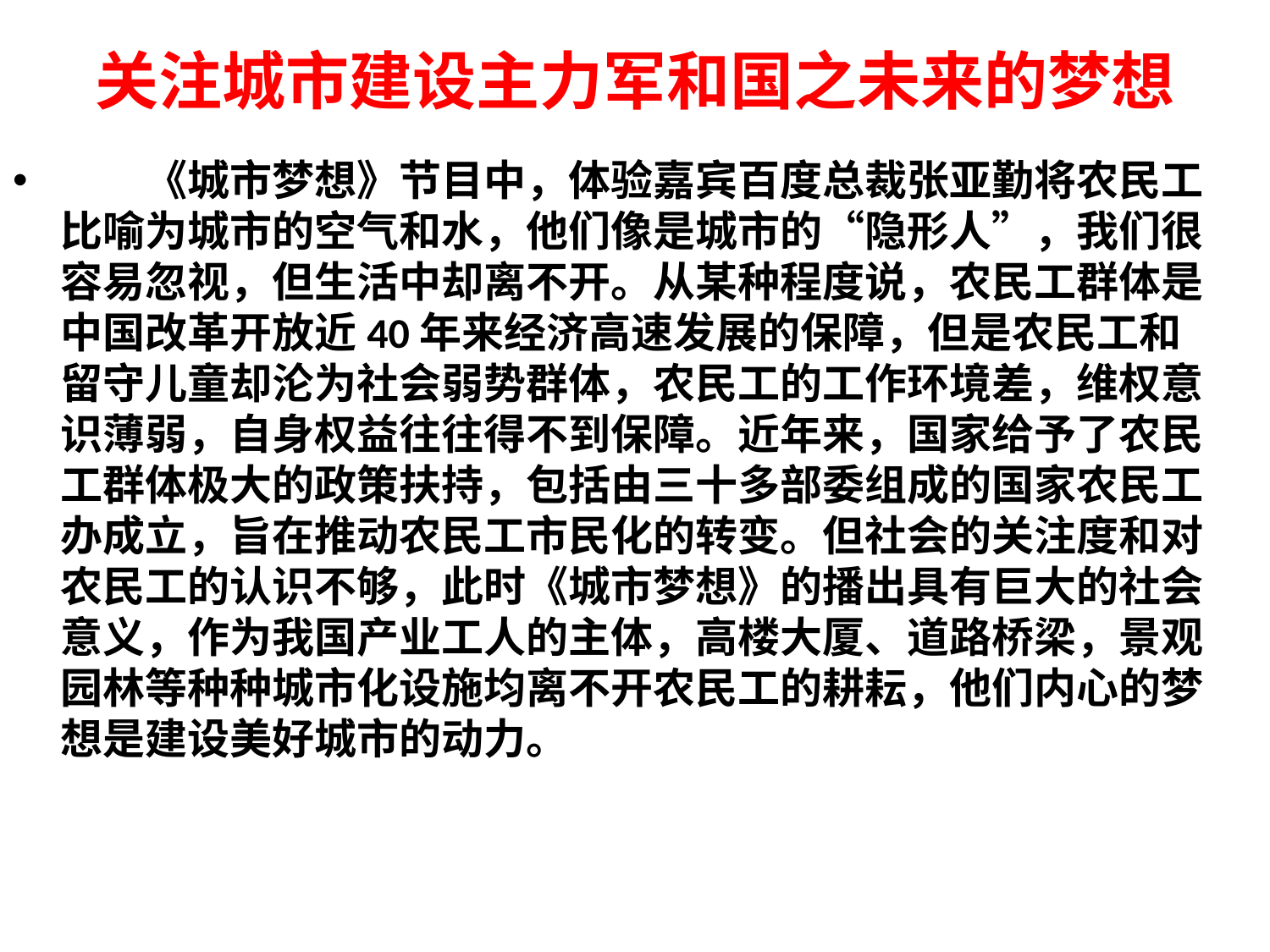

# 关注城市建设主力军和国之未来的梦想
　　《城市梦想》节目中，体验嘉宾百度总裁张亚勤将农民工比喻为城市的空气和水，他们像是城市的“隐形人”，我们很容易忽视，但生活中却离不开。从某种程度说，农民工群体是中国改革开放近40年来经济高速发展的保障，但是农民工和留守儿童却沦为社会弱势群体，农民工的工作环境差，维权意识薄弱，自身权益往往得不到保障。近年来，国家给予了农民工群体极大的政策扶持，包括由三十多部委组成的国家农民工办成立，旨在推动农民工市民化的转变。但社会的关注度和对农民工的认识不够，此时《城市梦想》的播出具有巨大的社会意义，作为我国产业工人的主体，高楼大厦、道路桥梁，景观园林等种种城市化设施均离不开农民工的耕耘，他们内心的梦想是建设美好城市的动力。